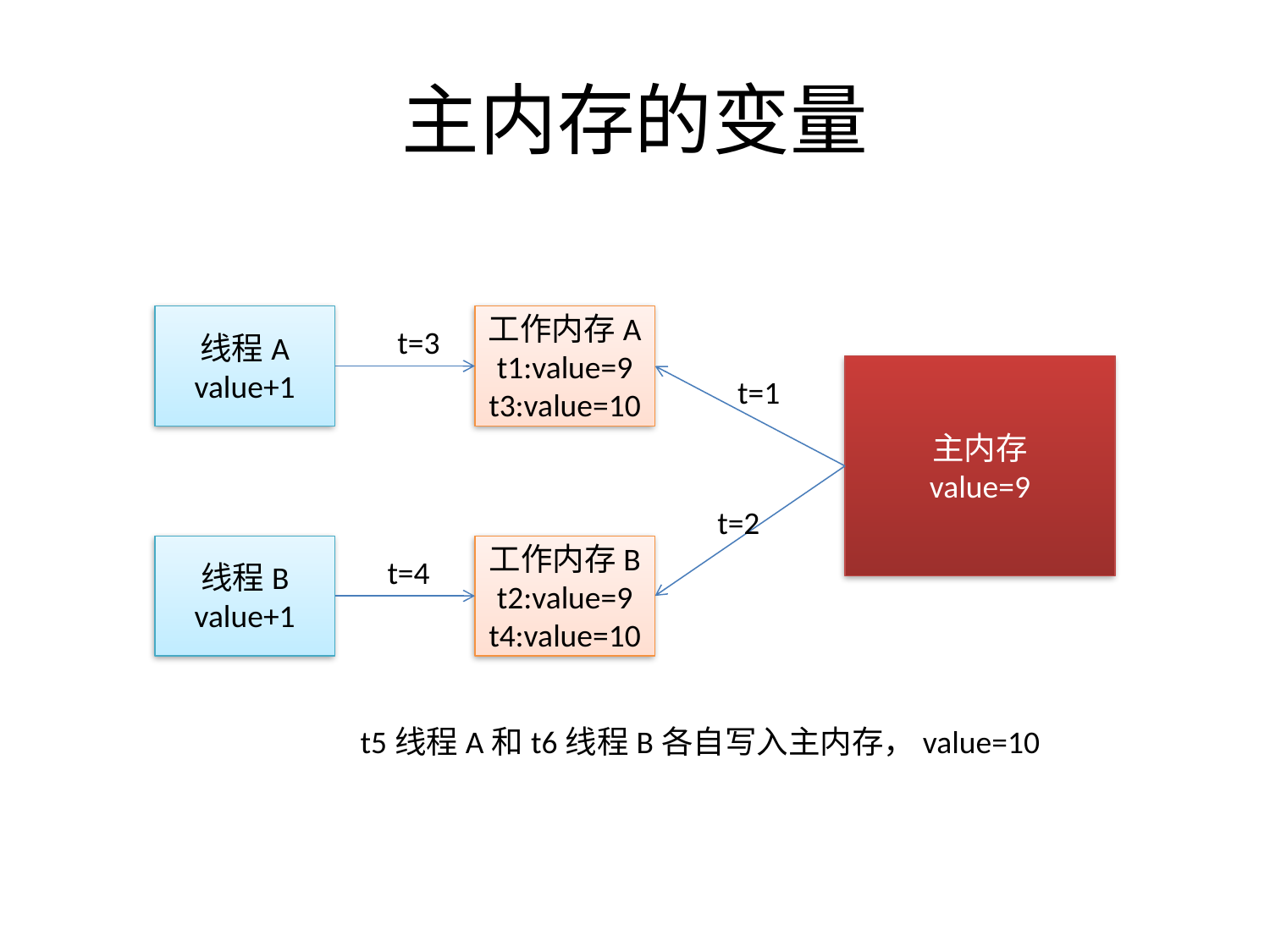

# 主内存的变量
线程A
value+1
工作内存A
t1:value=9
t3:value=10
t=3
主内存
value=9
t=1
t=2
线程B
value+1
工作内存B
t2:value=9
t4:value=10
t=4
t5线程A和t6线程B各自写入主内存，value=10